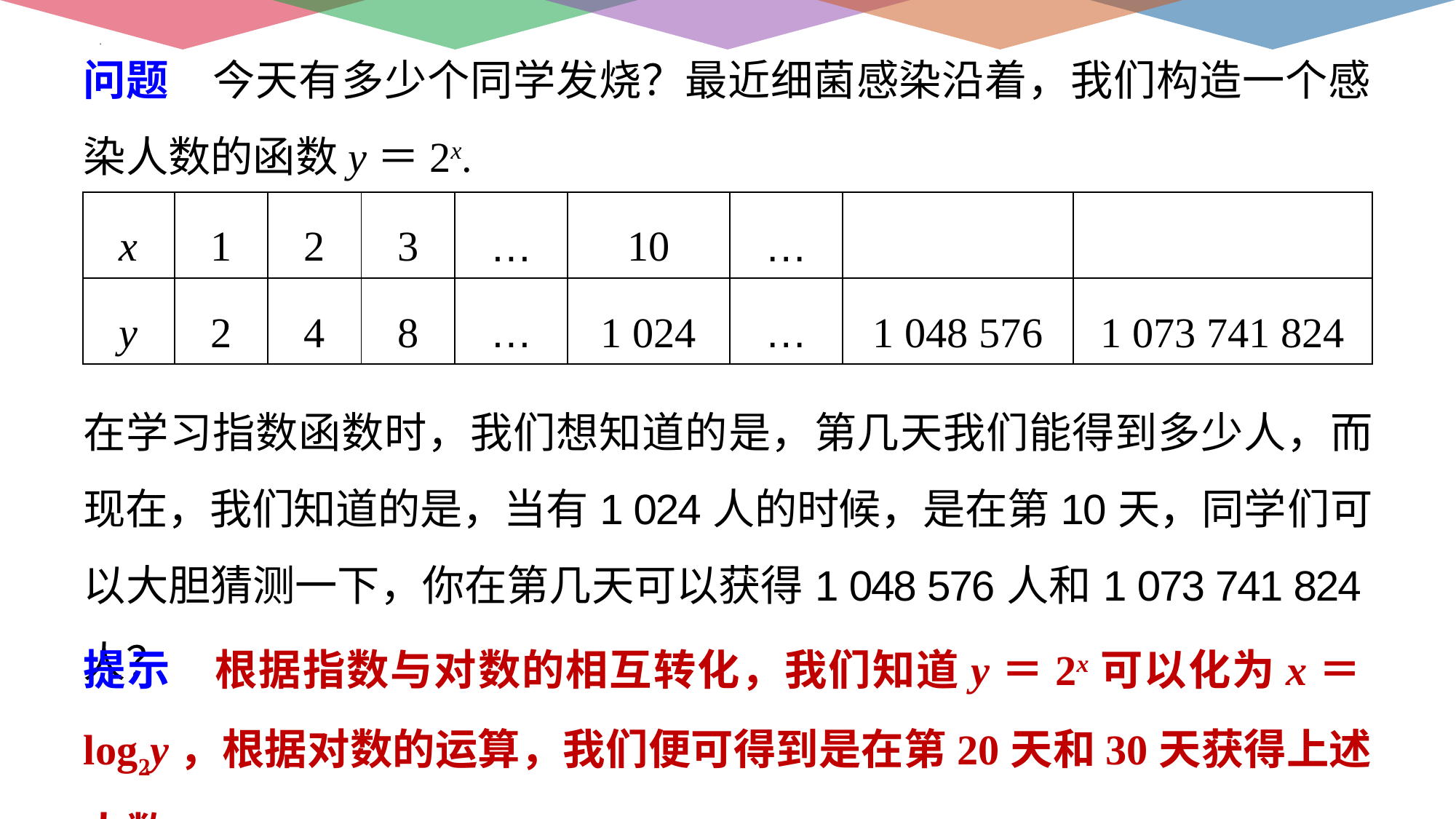

问题　今天有多少个同学发烧？最近细菌感染沿着，我们构造一个感染人数的函数y＝2x.
| x | 1 | 2 | 3 | … | 10 | … |  |  |
| --- | --- | --- | --- | --- | --- | --- | --- | --- |
| y | 2 | 4 | 8 | … | 1 024 | … | 1 048 576 | 1 073 741 824 |
在学习指数函数时，我们想知道的是，第几天我们能得到多少人，而现在，我们知道的是，当有1 024人的时候，是在第10天，同学们可以大胆猜测一下，你在第几天可以获得1 048 576人和1 073 741 824人？
提示　根据指数与对数的相互转化，我们知道y＝2x可以化为x＝log2y，根据对数的运算，我们便可得到是在第20天和30天获得上述人数.